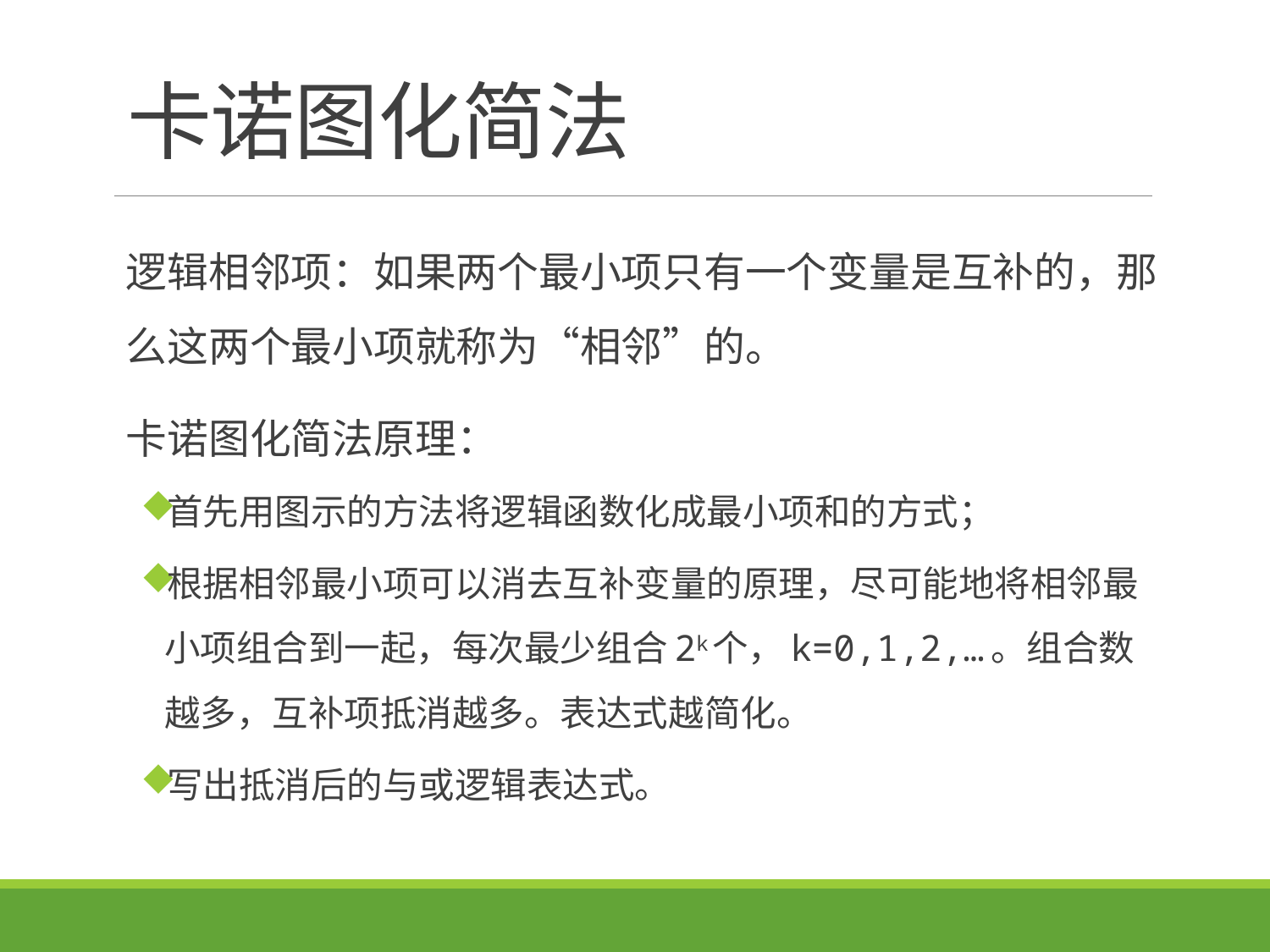

# 卡诺图化简法
逻辑相邻项：如果两个最小项只有一个变量是互补的，那么这两个最小项就称为“相邻”的。
卡诺图化简法原理：
首先用图示的方法将逻辑函数化成最小项和的方式；
根据相邻最小项可以消去互补变量的原理，尽可能地将相邻最小项组合到一起，每次最少组合2k个，k=0,1,2,…。组合数越多，互补项抵消越多。表达式越简化。
写出抵消后的与或逻辑表达式。